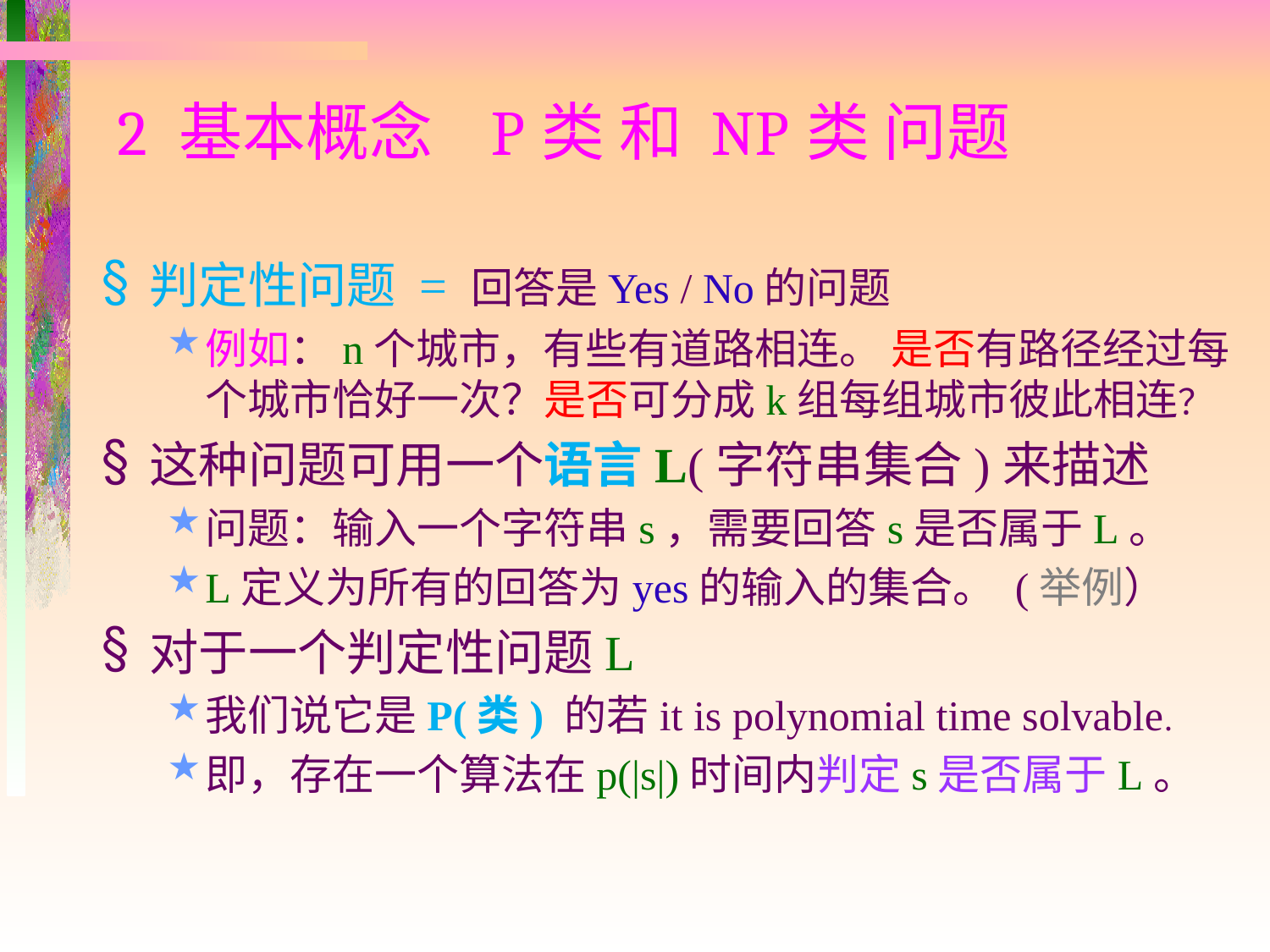

# 2 基本概念   P类 和 NP类 问题
判定性问题 = 回答是Yes / No的问题
例如：n个城市，有些有道路相连。 是否有路径经过每个城市恰好一次？是否可分成k组每组城市彼此相连？
这种问题可用一个语言L(字符串集合)来描述
问题：输入一个字符串s，需要回答s是否属于L。
L定义为所有的回答为yes的输入的集合。 (举例）
对于一个判定性问题L
我们说它是P(类) 的若it is polynomial time solvable.
即，存在一个算法在p(|s|)时间内判定s是否属于L。